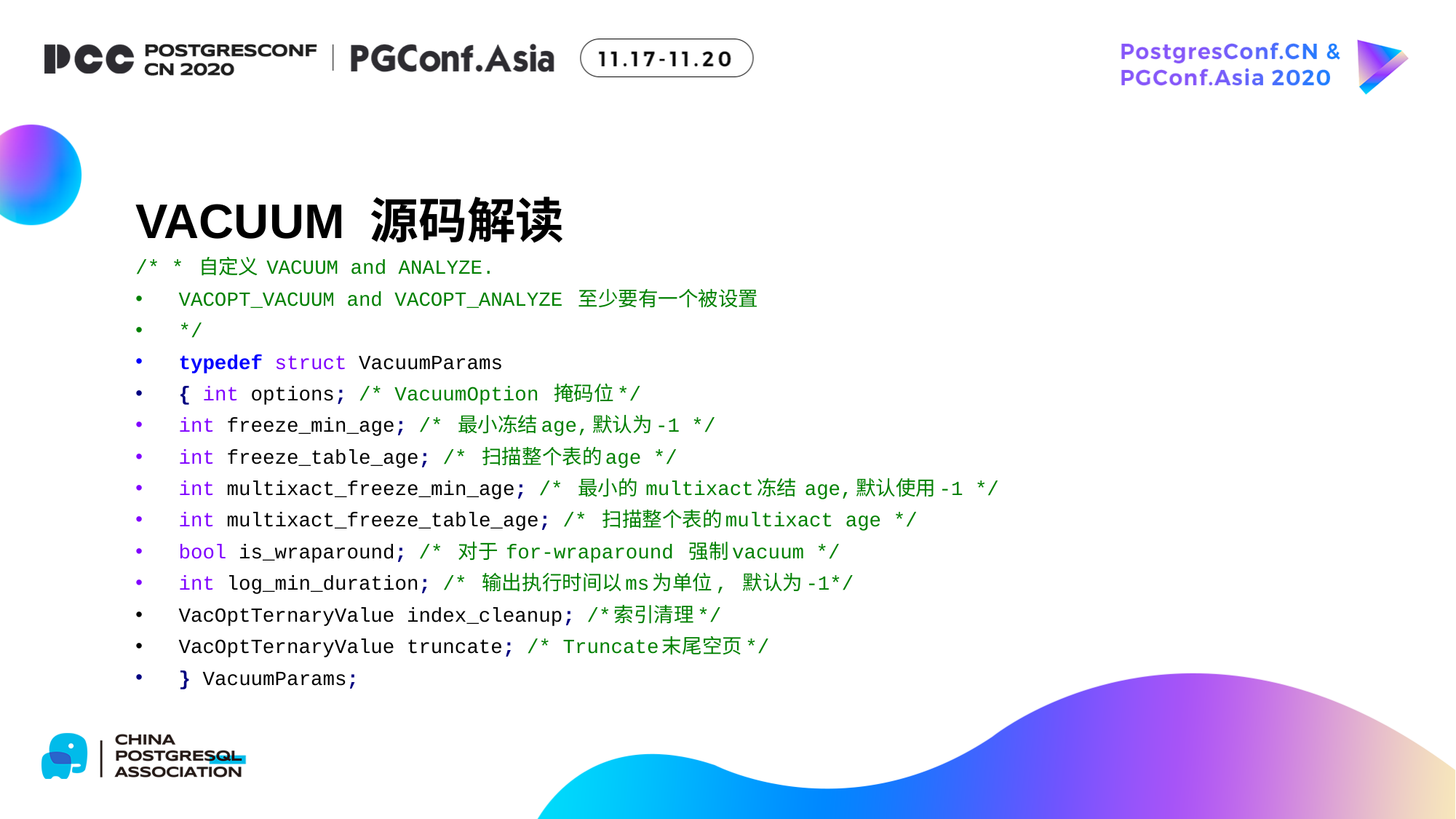

VACUUM 源码解读
/* * 自定义 VACUUM and ANALYZE.
VACOPT_VACUUM and VACOPT_ANALYZE 至少要有一个被设置
*/
typedef struct VacuumParams
{ int options; /* VacuumOption 掩码位*/
int freeze_min_age; /* 最小冻结age,默认为-1 */
int freeze_table_age; /* 扫描整个表的age */
int multixact_freeze_min_age; /* 最小的 multixact冻结 age,默认使用-1 */
int multixact_freeze_table_age; /* 扫描整个表的multixact age */
bool is_wraparound; /* 对于 for-wraparound 强制vacuum */
int log_min_duration; /* 输出执行时间以ms为单位, 默认为-1*/
VacOptTernaryValue index_cleanup; /*索引清理*/
VacOptTernaryValue truncate; /* Truncate末尾空页*/
} VacuumParams;